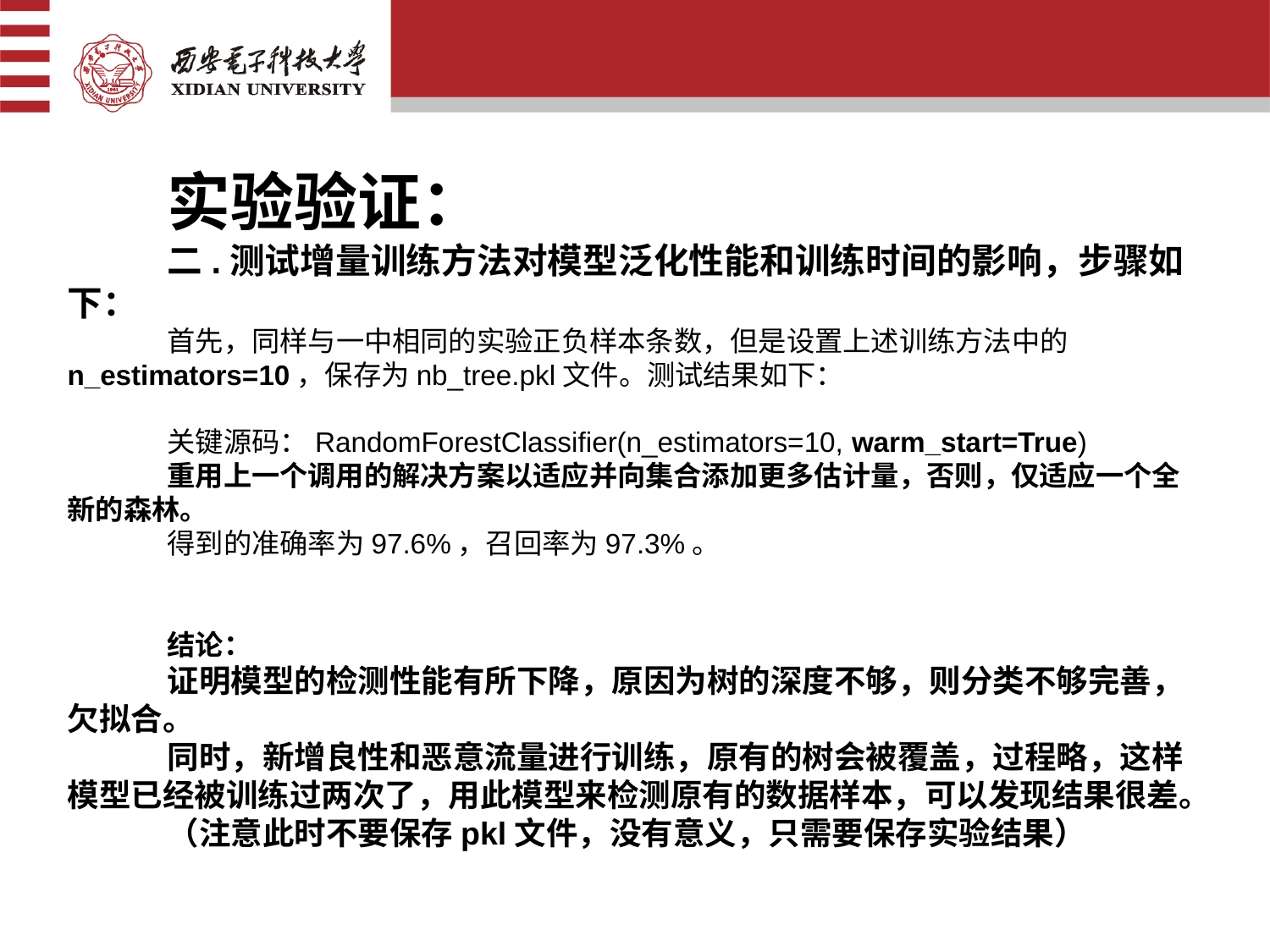

实验验证：
二.测试增量训练方法对模型泛化性能和训练时间的影响，步骤如下：
首先，同样与一中相同的实验正负样本条数，但是设置上述训练方法中的n_estimators=10，保存为nb_tree.pkl文件。测试结果如下：

关键源码：RandomForestClassifier(n_estimators=10, warm_start=True)
重用上一个调用的解决方案以适应并向集合添加更多估计量，否则，仅适应一个全新的森林。
得到的准确率为97.6%，召回率为97.3%。

结论：
证明模型的检测性能有所下降，原因为树的深度不够，则分类不够完善，欠拟合。
同时，新增良性和恶意流量进行训练，原有的树会被覆盖，过程略，这样模型已经被训练过两次了，用此模型来检测原有的数据样本，可以发现结果很差。
（注意此时不要保存pkl文件，没有意义，只需要保存实验结果）